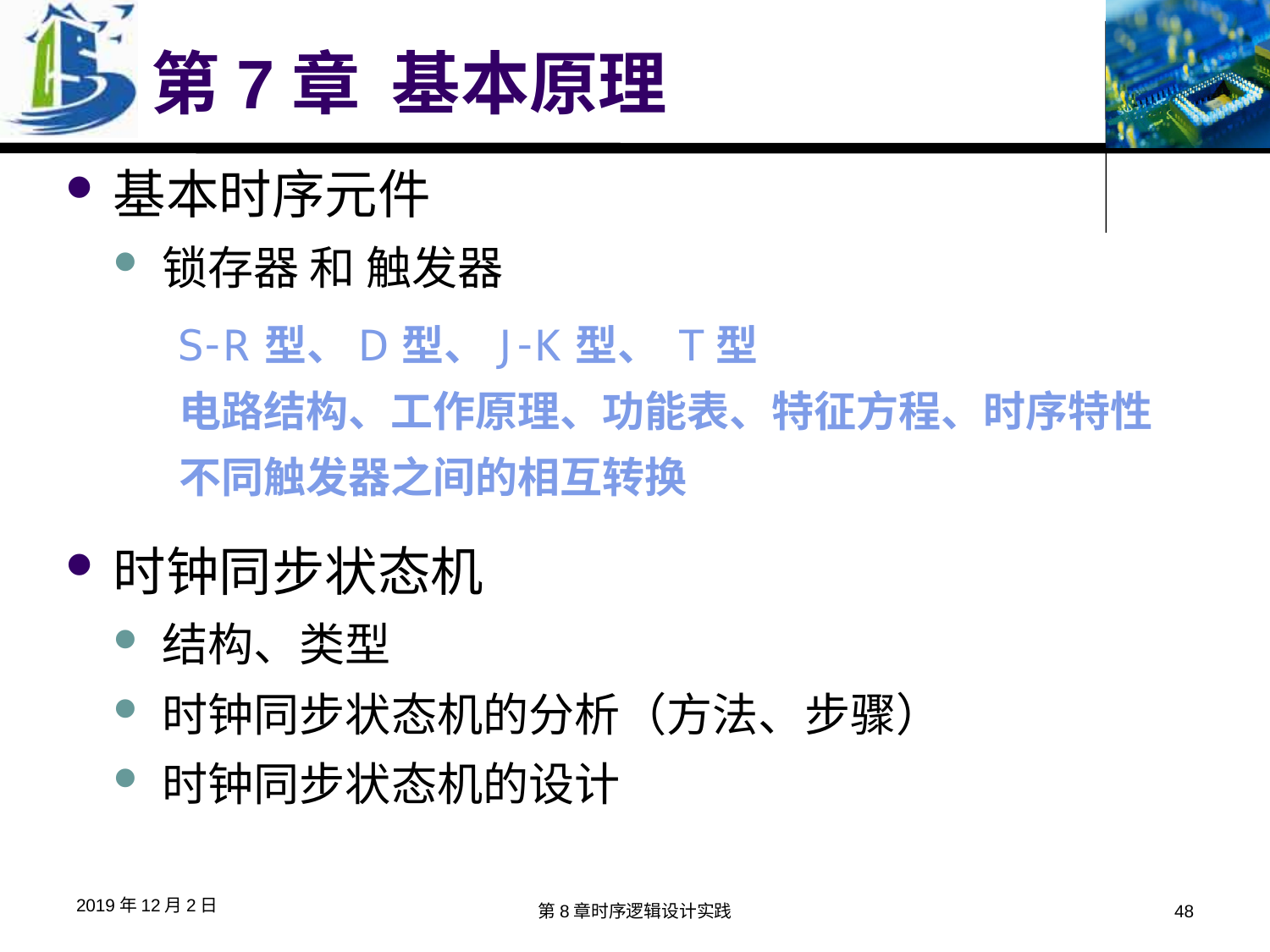

# 第7章  基本原理
基本时序元件
锁存器 和 触发器

时钟同步状态机
结构、类型
时钟同步状态机的分析（方法、步骤）
时钟同步状态机的设计
S-R型、D型、J-K型、 T型
电路结构、工作原理、功能表、特征方程、时序特性
不同触发器之间的相互转换
2019年12月2日
第8章时序逻辑设计实践
48